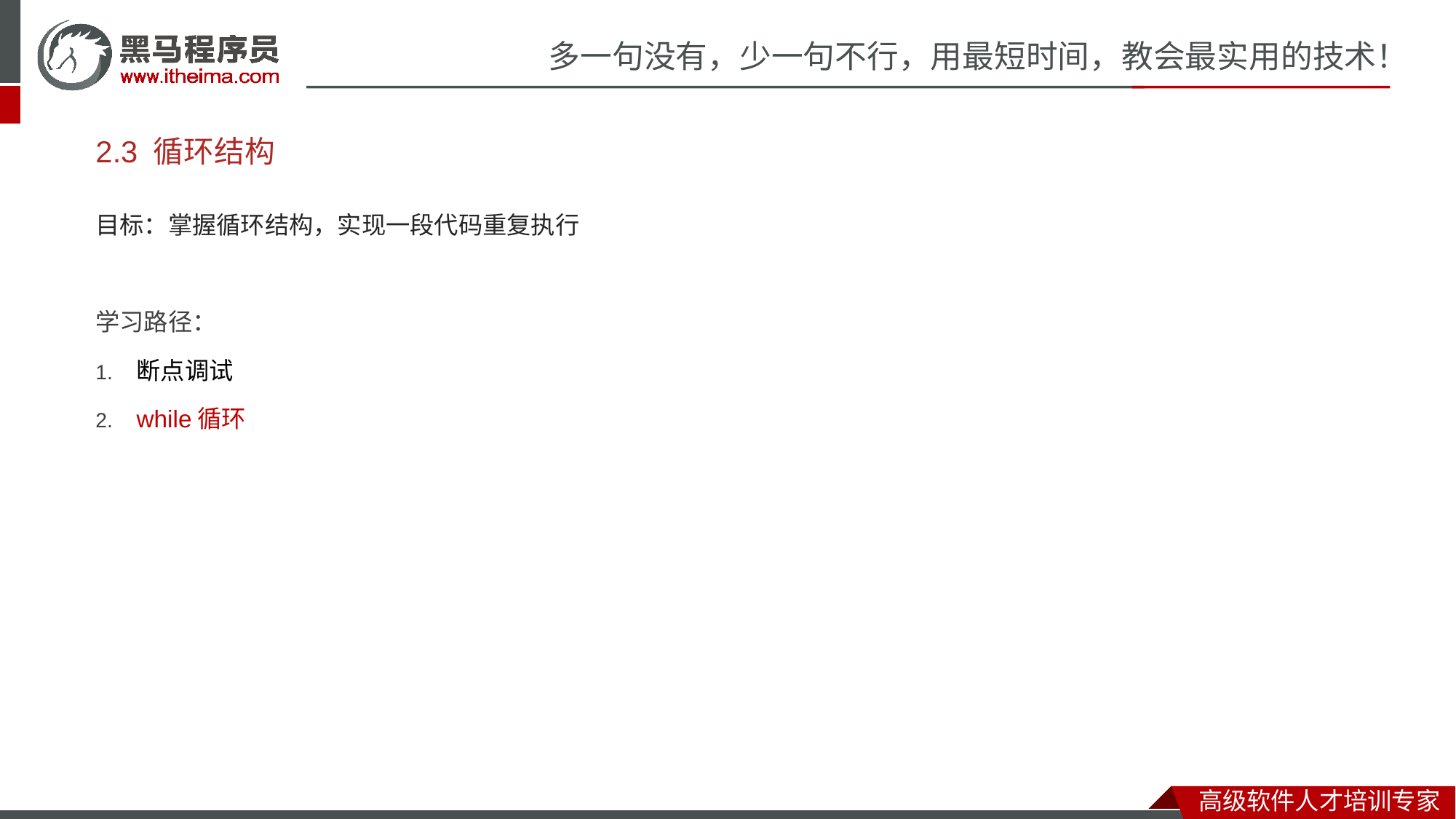

# 2.3 循环结构
目标：掌握循环结构，实现一段代码重复执行

学习路径：
断点调试
while循环